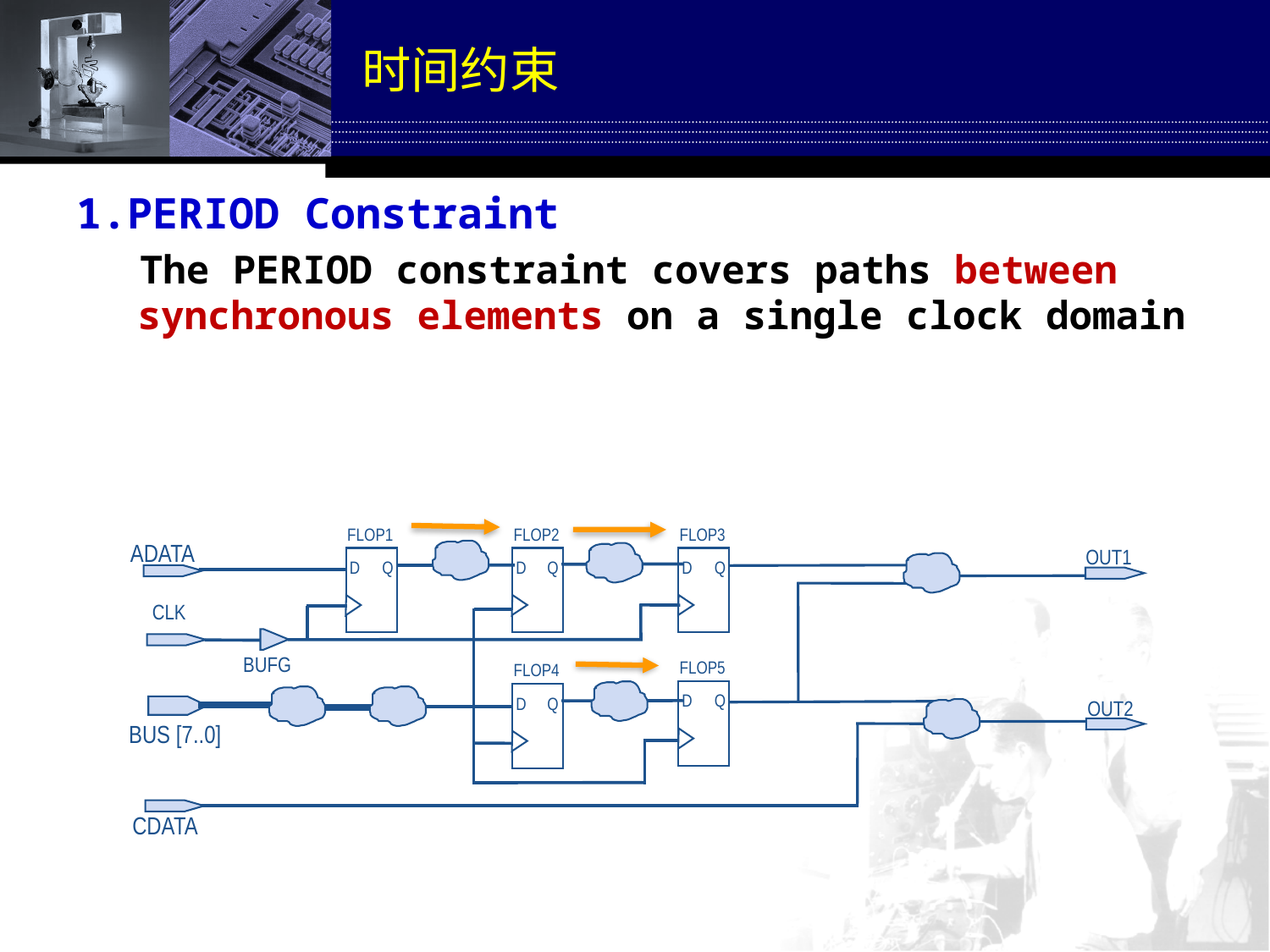

# 时间约束
1.PERIOD Constraint
The PERIOD constraint covers paths between synchronous elements on a single clock domain
FLOP3

D

Q
ADATA
OUT1

 CLK

BUFG
FLOP5

D

Q
FLOP4

D

Q

OUT2

BUS [7..0]

CDATA
FLOP1

D

Q
FLOP2

D

Q